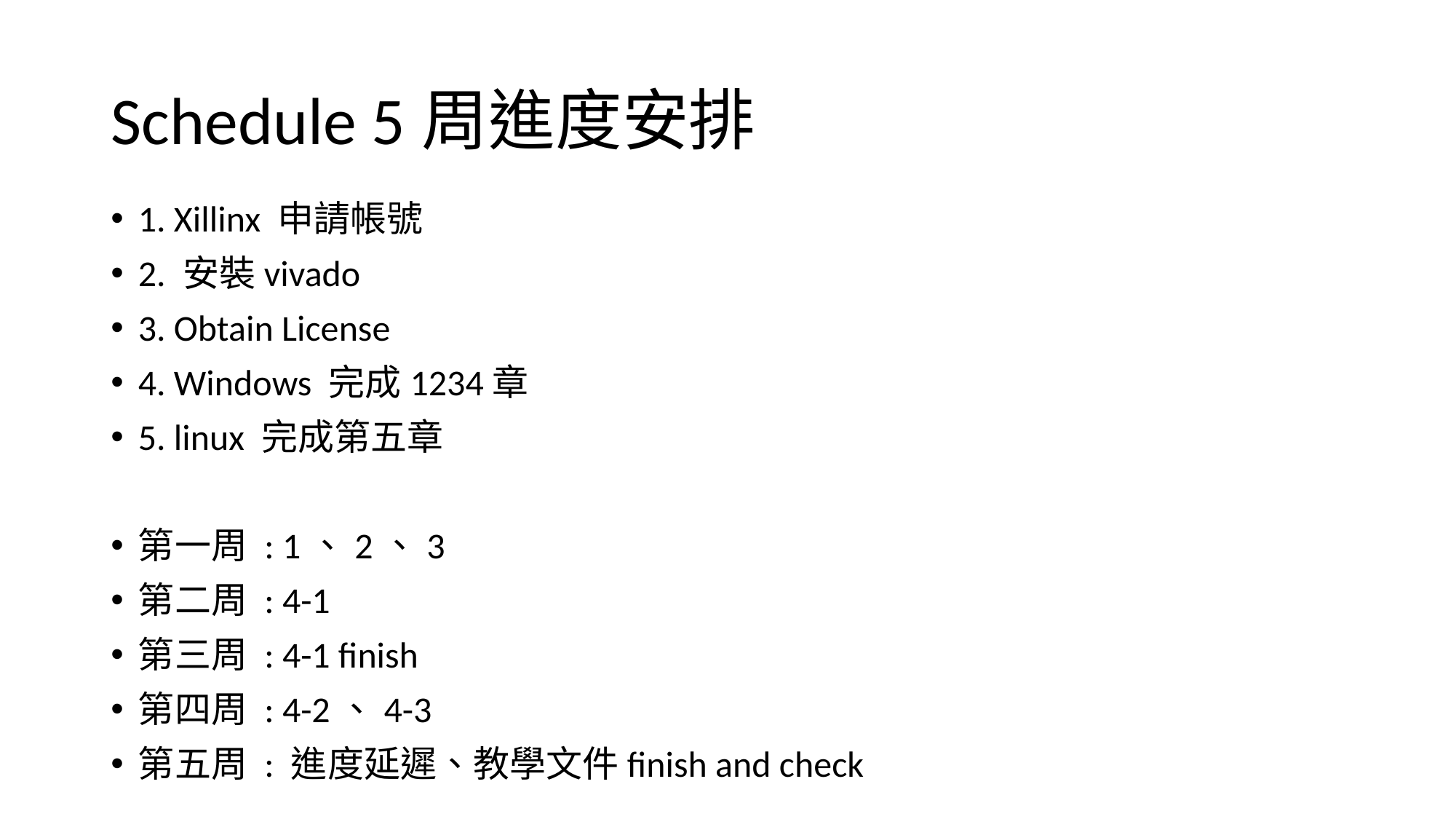

# Schedule 5周進度安排
1. Xillinx 申請帳號
2. 安裝vivado
3. Obtain License
4. Windows 完成1234章
5. linux 完成第五章

第一周 : 1、2、3
第二周 : 4-1
第三周 : 4-1 finish
第四周 : 4-2、4-3
第五周 : 進度延遲、教學文件finish and check